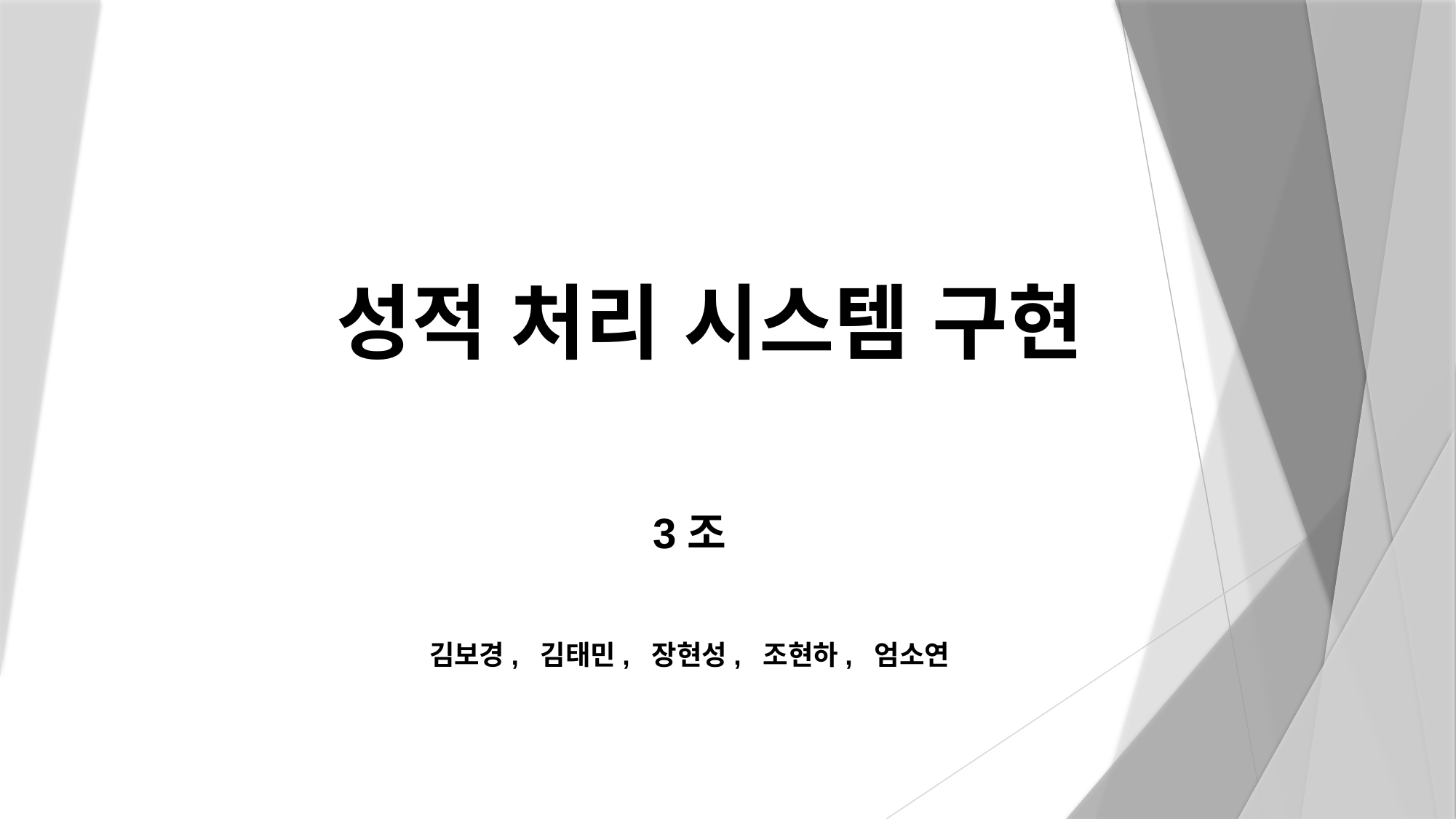

# 성적 처리 시스템 구현
3조

김보경,  김태민,  장현성,  조현하,  엄소연